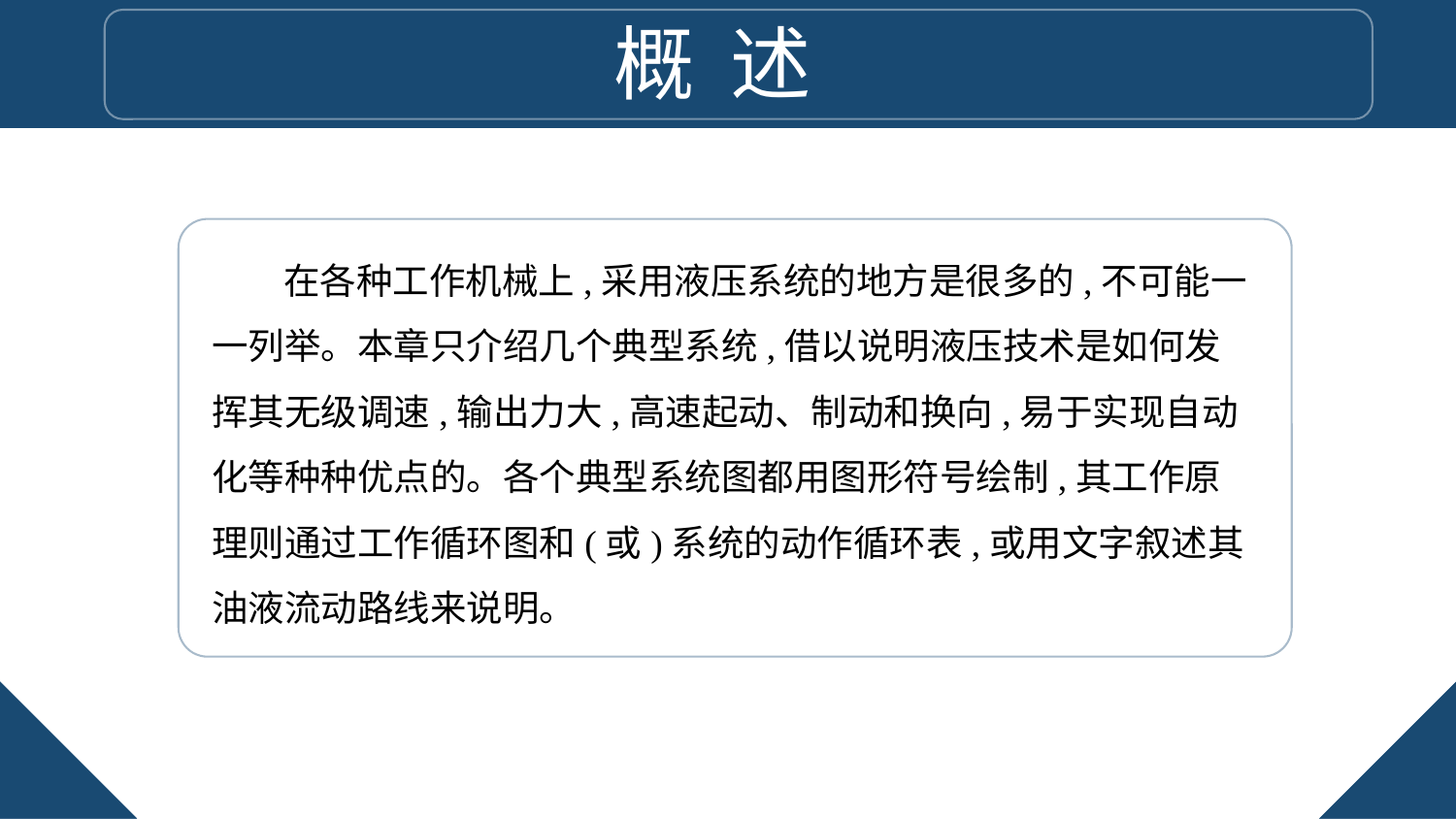

概  述

在各种工作机械上,采用液压系统的地方是很多的,不可能一一列举。本章只介绍几个典型系统,借以说明液压技术是如何发挥其无级调速,输出力大,高速起动、制动和换向,易于实现自动化等种种优点的。各个典型系统图都用图形符号绘制,其工作原理则通过工作循环图和(或)系统的动作循环表,或用文字叙述其油液流动路线来说明。